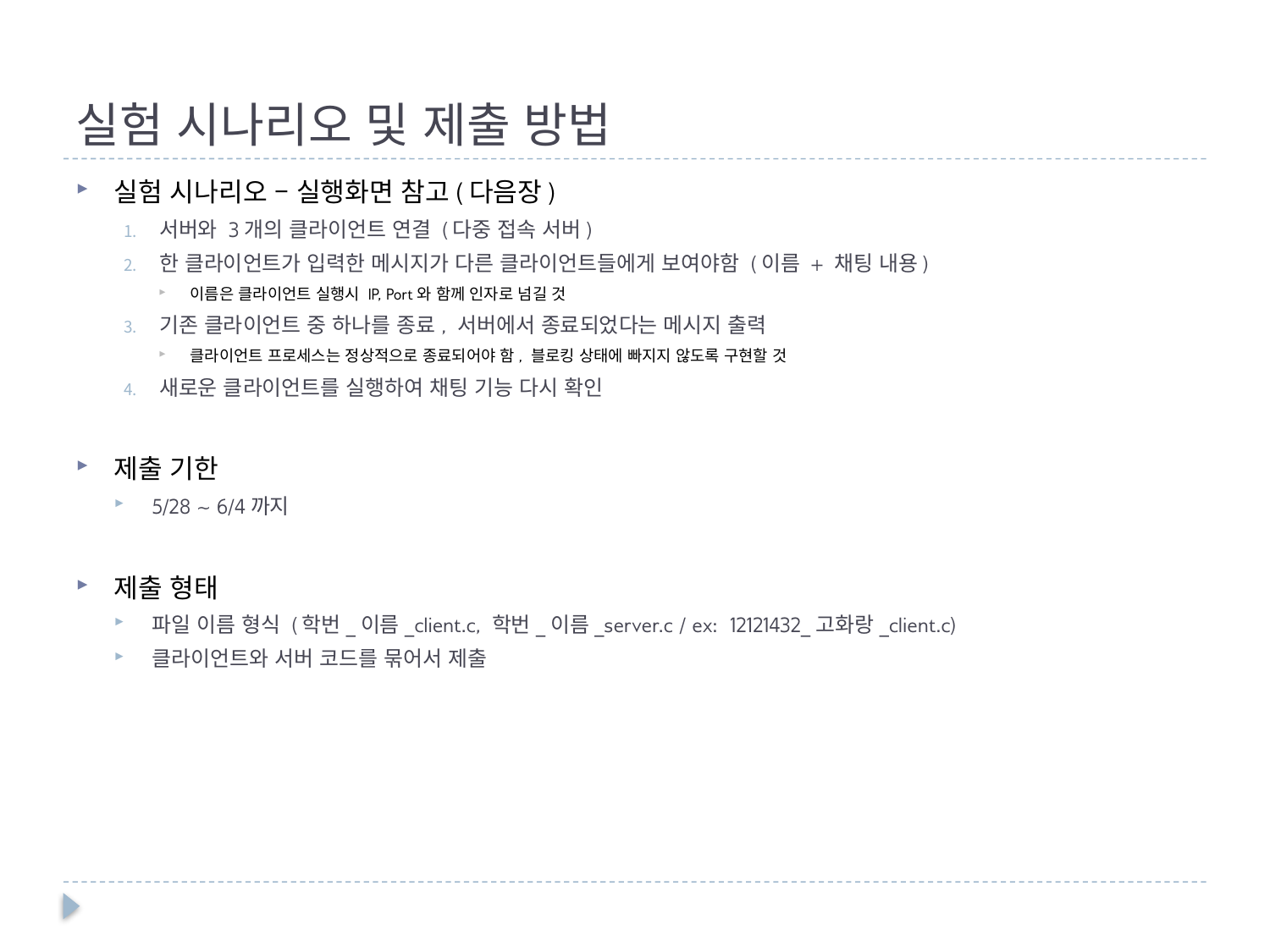

# 실험 시나리오 및 제출 방법
실험 시나리오 – 실행화면 참고(다음장)
서버와 3개의 클라이언트 연결 (다중 접속 서버)
한 클라이언트가 입력한 메시지가 다른 클라이언트들에게 보여야함 (이름 + 채팅 내용)
이름은 클라이언트 실행시 IP, Port와 함께 인자로 넘길 것
기존 클라이언트 중 하나를 종료, 서버에서 종료되었다는 메시지 출력
클라이언트 프로세스는 정상적으로 종료되어야 함, 블로킹 상태에 빠지지 않도록 구현할 것
새로운 클라이언트를 실행하여 채팅 기능 다시 확인

제출 기한
5/28 ~ 6/4까지

제출 형태
파일 이름 형식 (학번_이름_client.c, 학번_이름_server.c / ex:  12121432_고화랑_client.c)
클라이언트와 서버 코드를 묶어서 제출